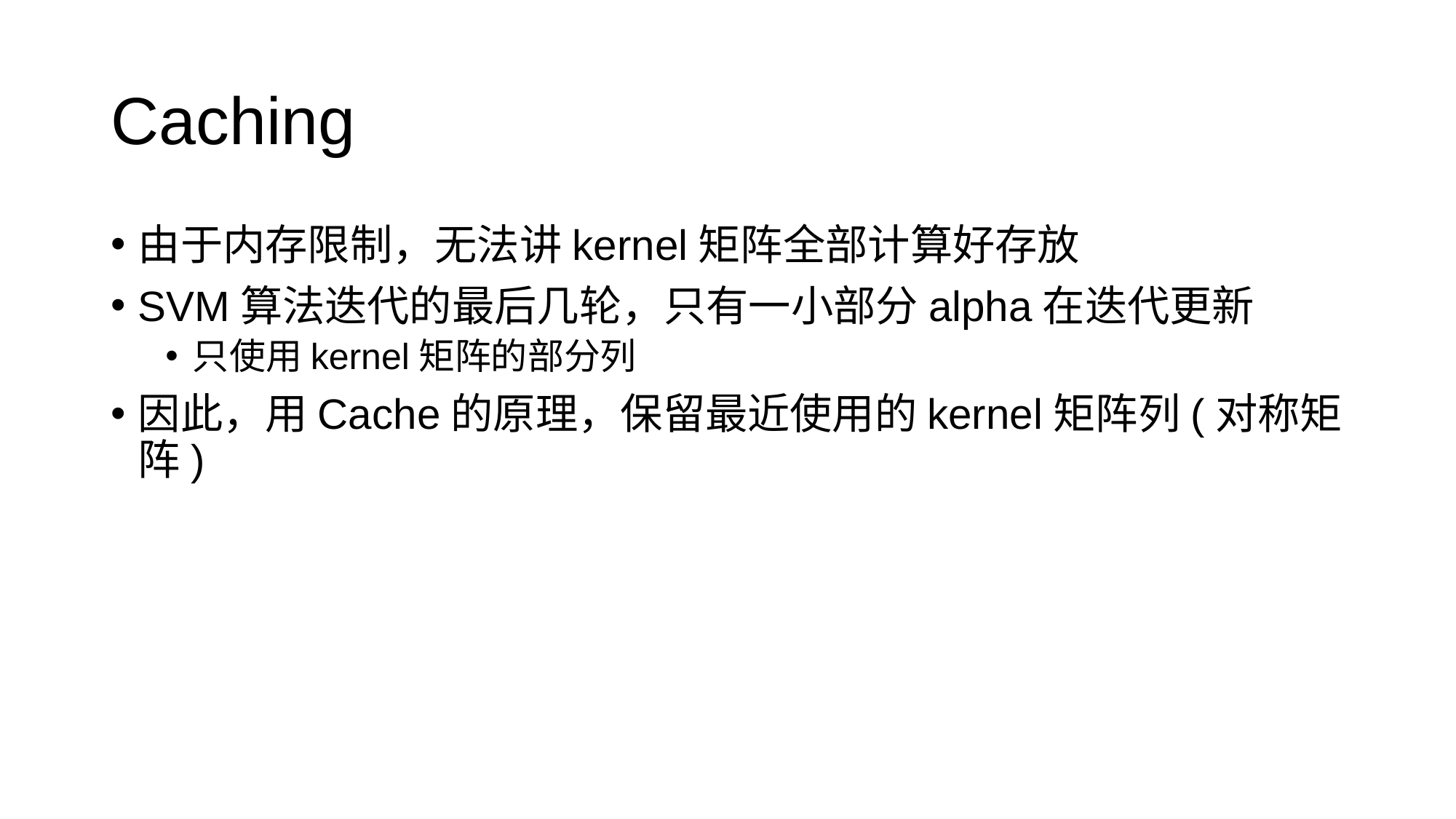

# Caching
由于内存限制，无法讲kernel矩阵全部计算好存放
SVM算法迭代的最后几轮，只有一小部分alpha在迭代更新
只使用kernel矩阵的部分列
因此，用Cache的原理，保留最近使用的kernel矩阵列(对称矩阵)